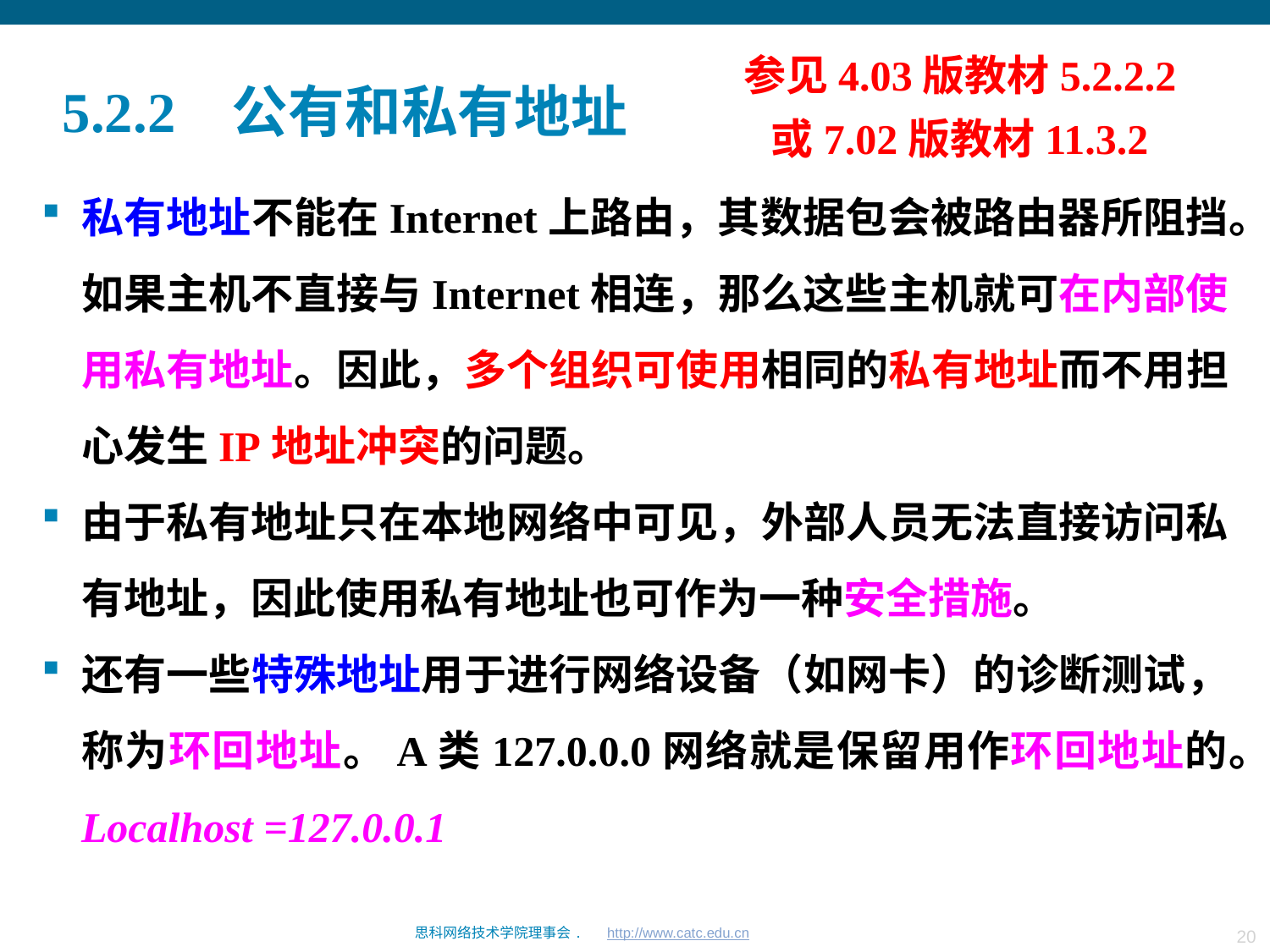

参见4.03版教材5.2.2.2
或7.02版教材11.3.2
5.2.2   公有和私有地址
私有地址不能在Internet上路由，其数据包会被路由器所阻挡。如果主机不直接与Internet相连，那么这些主机就可在内部使用私有地址。因此，多个组织可使用相同的私有地址而不用担心发生IP地址冲突的问题。
由于私有地址只在本地网络中可见，外部人员无法直接访问私有地址，因此使用私有地址也可作为一种安全措施。
还有一些特殊地址用于进行网络设备（如网卡）的诊断测试，称为环回地址。A类127.0.0.0网络就是保留用作环回地址的。
Localhost =127.0.0.1